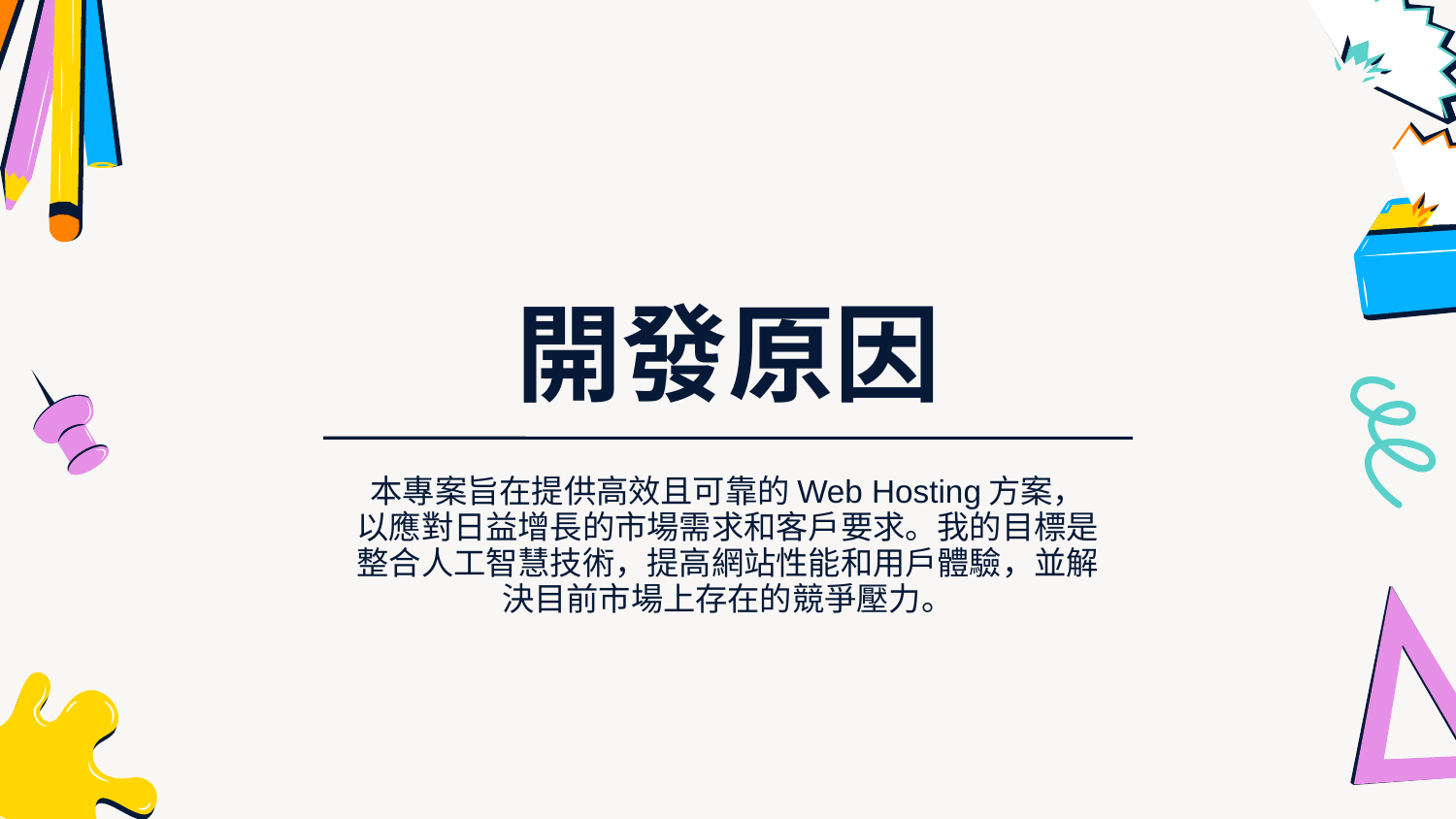

開發原因
本專案旨在提供高效且可靠的Web Hosting方案，以應對日益增長的市場需求和客戶要求。我的目標是整合人工智慧技術，提高網站性能和用戶體驗，並解決目前市場上存在的競爭壓力。